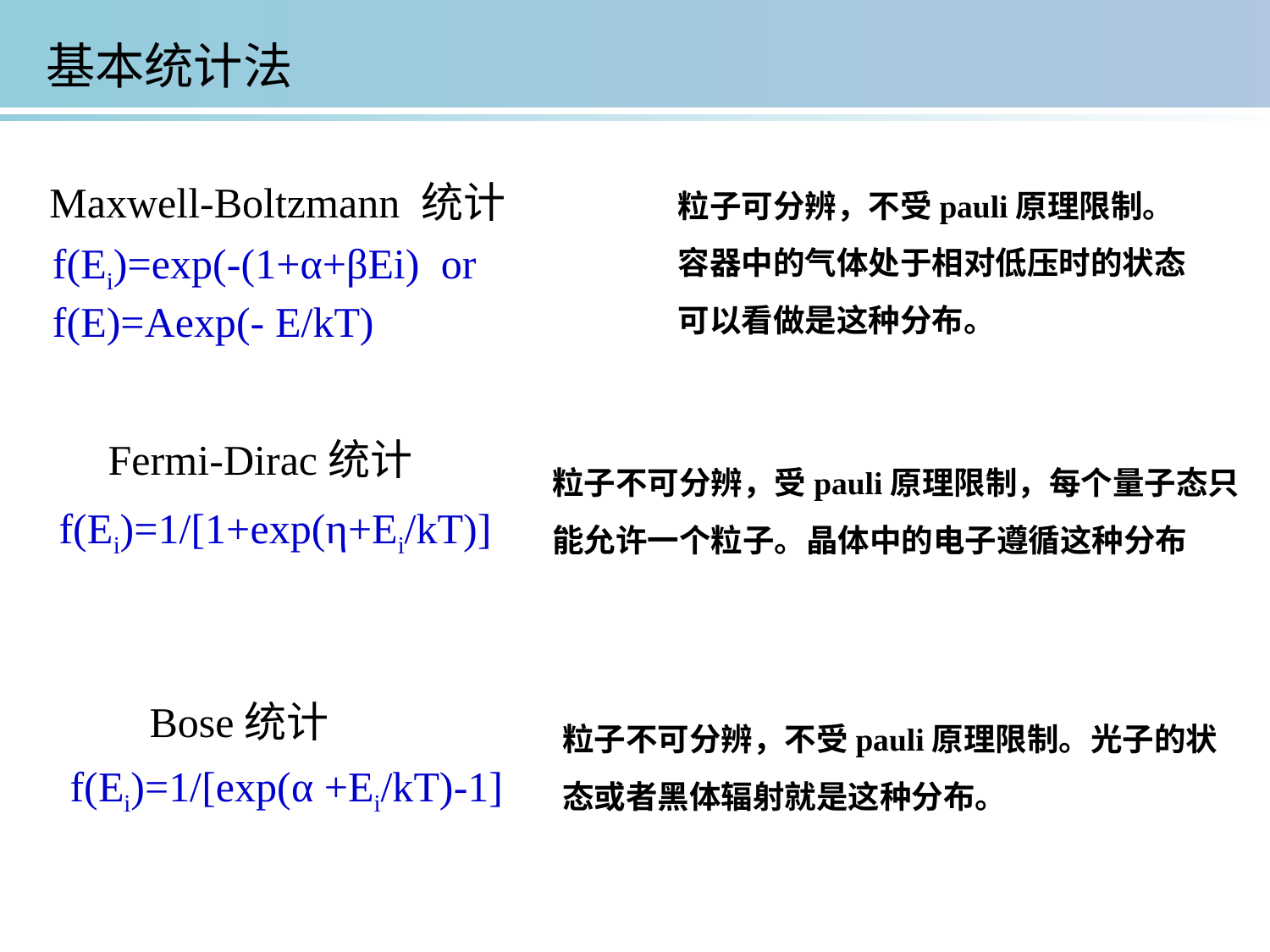

基本统计法
粒子可分辨，不受pauli原理限制。容器中的气体处于相对低压时的状态可以看做是这种分布。
Maxwell-Boltzmann 统计
f(Ei)=exp(-(1+α+βEi)  or f(E)=Aexp(- E/kT)
Fermi-Dirac统计
粒子不可分辨，受pauli原理限制，每个量子态只能允许一个粒子。晶体中的电子遵循这种分布
f(Ei)=1/[1+exp(η+Ei/kT)]
Bose统计
粒子不可分辨，不受pauli原理限制。光子的状态或者黑体辐射就是这种分布。
 f(Ei)=1/[exp(α +Ei/kT)-1]